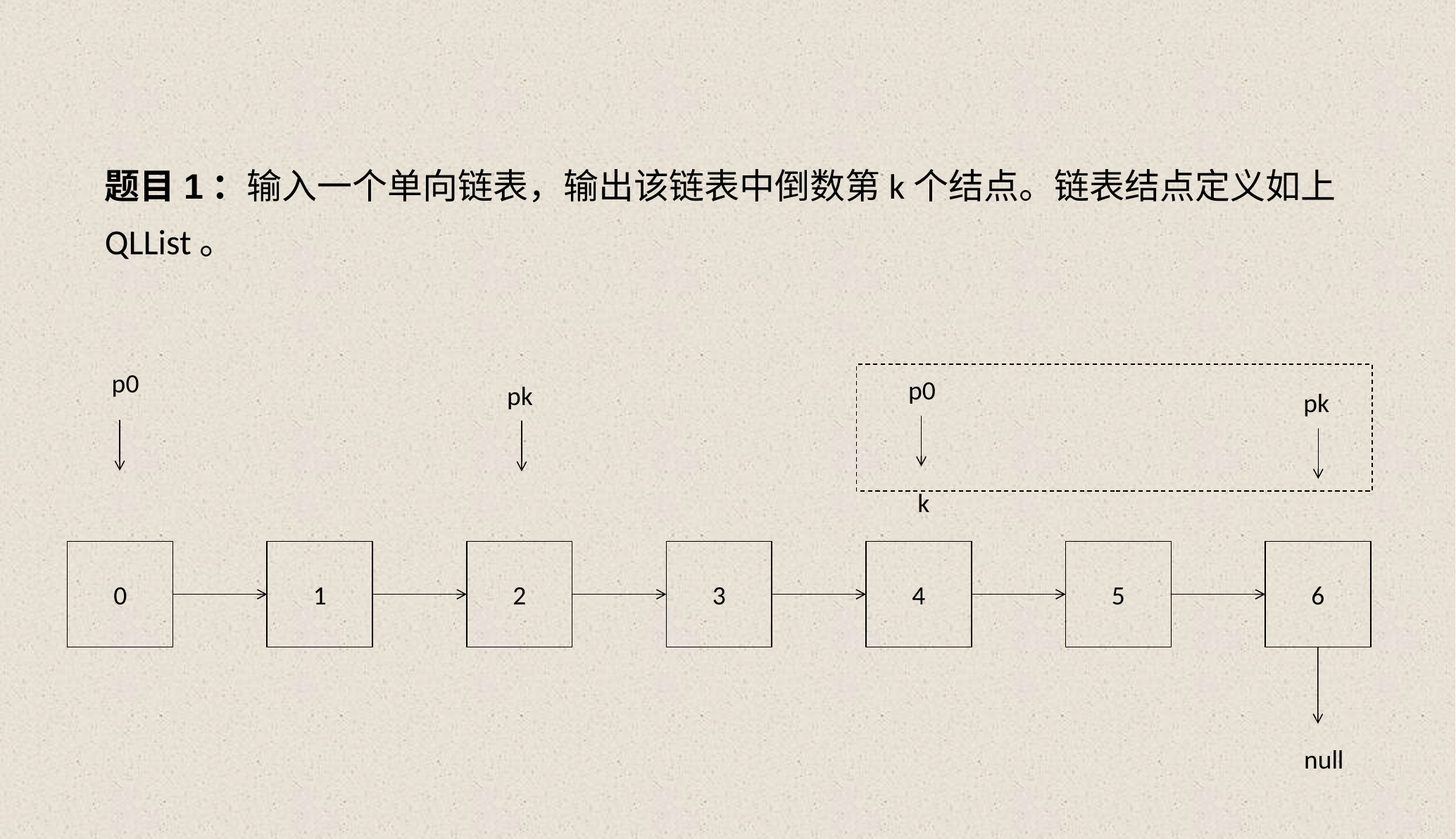

题目1：输入一个单向链表，输出该链表中倒数第k个结点。链表结点定义如上QLList。
p0

p0
pk
pk
k
0
1
2
3
4
5
6
null